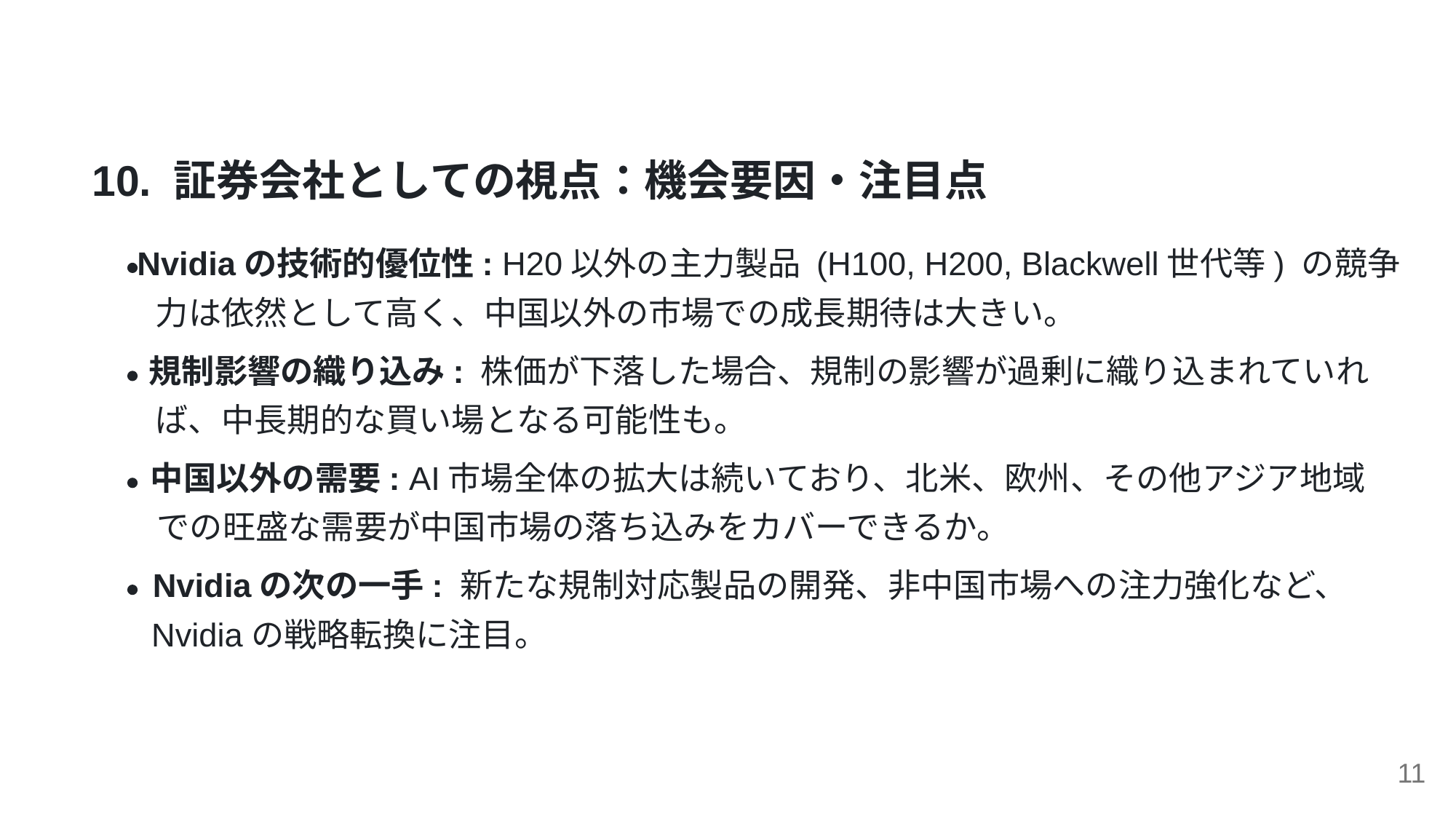

10. 証券会社としての視点：機会要因・注⽬点
Nvidiaの技術的優位性: H20以外の主⼒製品 (H100, H200, Blackwell世代等) の競争

⼒は依然として⾼く、中国以外の市場での成⻑期待は⼤きい。
規制影響の織り込み: 株価が下落した場合、規制の影響が過剰に織り込まれていれ

ば、中⻑期的な買い場となる可能性も。
中国以外の需要: AI市場全体の拡⼤は続いており、北⽶、欧州、その他アジア地域

での旺盛な需要が中国市場の落ち込みをカバーできるか。
Nvidiaの次の⼀⼿: 新たな規制対応製品の開発、⾮中国市場への注⼒強化など、

Nvidiaの戦略転換に注⽬。
11